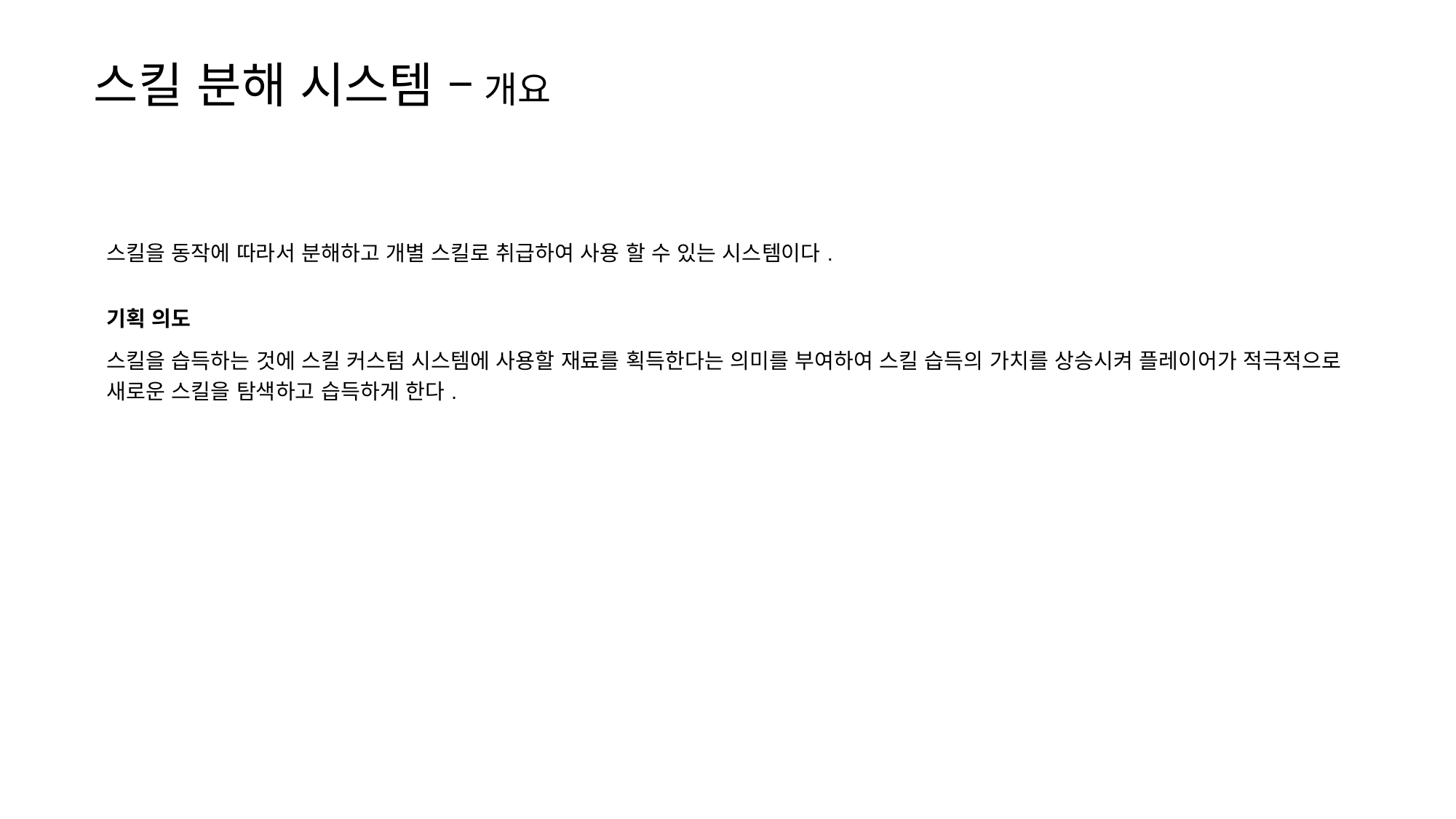

스킬 분해 시스템 – 개요
| 스킬을 동작에 따라서 분해하고 개별 스킬로 취급하여 사용 할 수 있는 시스템이다. |
| --- |
| 기획 의도 |
| 스킬을 습득하는 것에 스킬 커스텀 시스템에 사용할 재료를 획득한다는 의미를 부여하여 스킬 습득의 가치를 상승시켜 플레이어가 적극적으로 새로운 스킬을 탐색하고 습득하게 한다. |